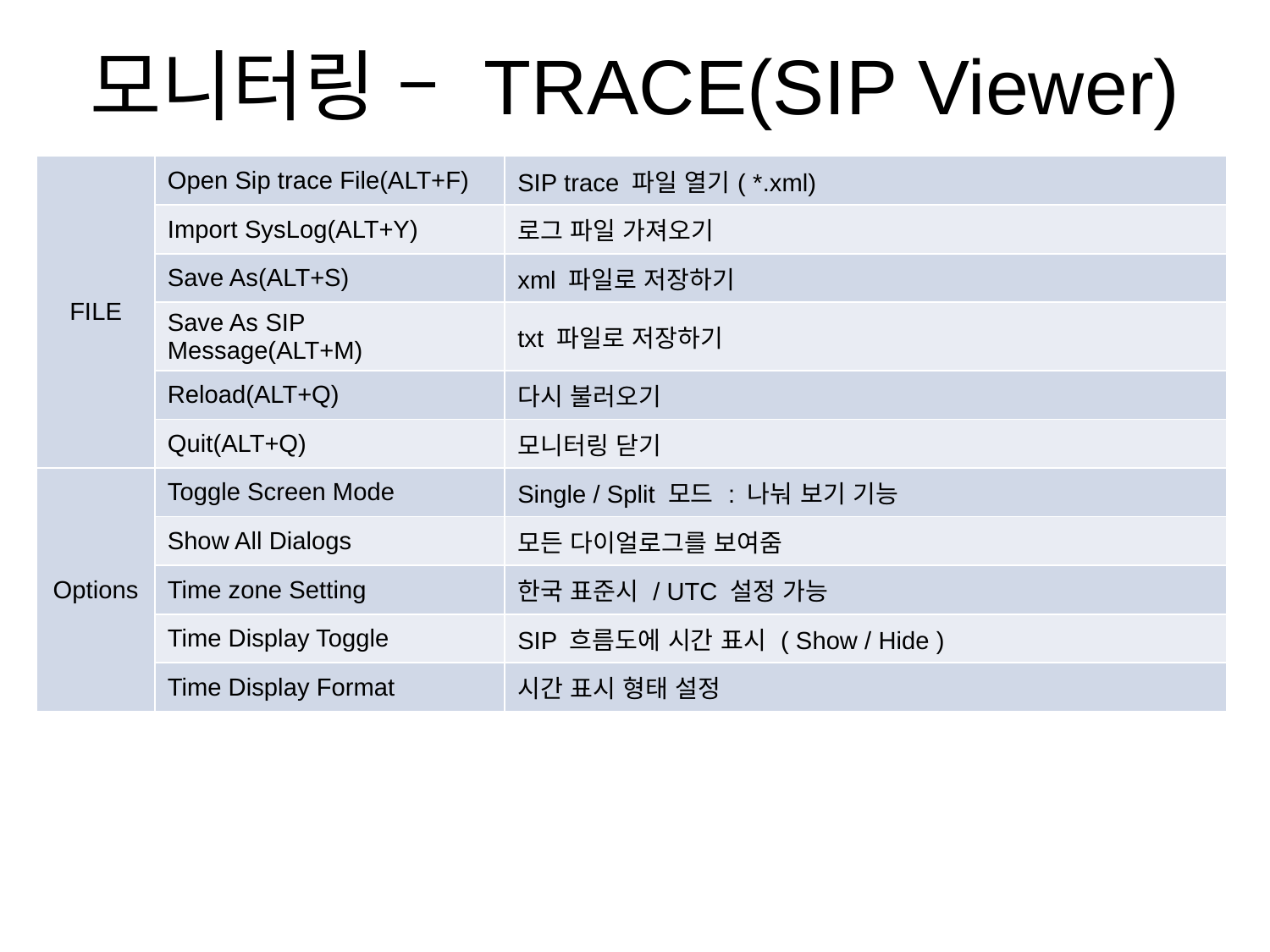

모니터링 – TRACE(SIP Viewer)
| FILE | Open Sip trace File(ALT+F) | SIP trace 파일 열기( \*.xml) |
| --- | --- | --- |
|  | Import SysLog(ALT+Y) | 로그 파일 가져오기 |
|  | Save As(ALT+S) | xml 파일로 저장하기 |
|  | Save As SIP Message(ALT+M) | txt 파일로 저장하기 |
|  | Reload(ALT+Q) | 다시 불러오기 |
|  | Quit(ALT+Q) | 모니터링 닫기 |
| Options | Toggle Screen Mode | Single / Split 모드 : 나눠 보기 기능 |
|  | Show All Dialogs | 모든 다이얼로그를 보여줌 |
|  | Time zone Setting | 한국 표준시 / UTC 설정 가능 |
|  | Time Display Toggle | SIP 흐름도에 시간 표시 ( Show / Hide ) |
|  | Time Display Format | 시간 표시 형태 설정 |